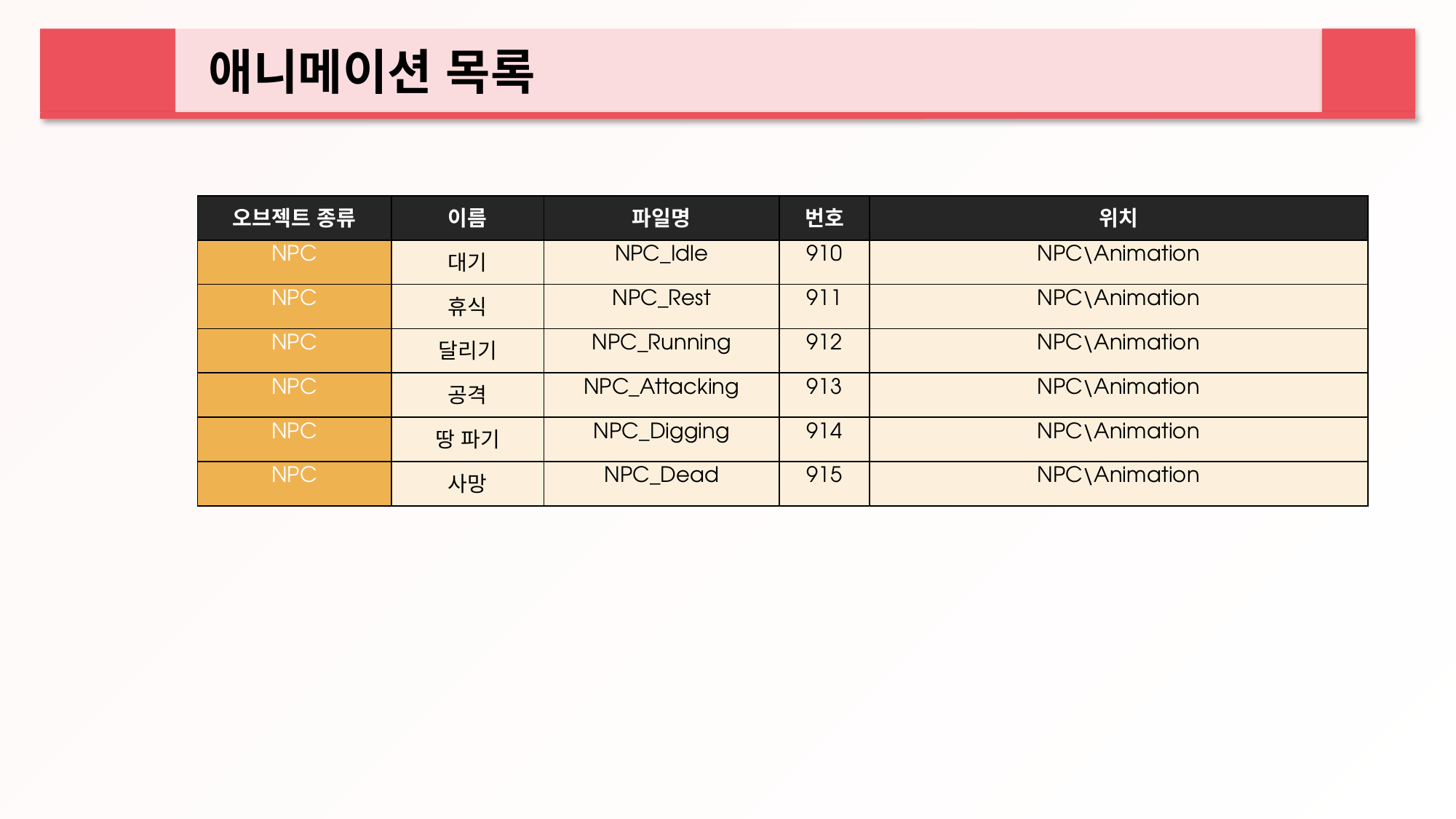

애니메이션 목록

| 오브젝트 종류 | 이름 | 파일명 | 번호 | 위치 |
| --- | --- | --- | --- | --- |
| NPC | 대기 | NPC\_Idle | 910 | NPC\Animation |
| NPC | 휴식 | NPC\_Rest | 911 | NPC\Animation |
| NPC | 달리기 | NPC\_Running | 912 | NPC\Animation |
| NPC | 공격 | NPC\_Attacking | 913 | NPC\Animation |
| NPC | 땅 파기 | NPC\_Digging | 914 | NPC\Animation |
| NPC | 사망 | NPC\_Dead | 915 | NPC\Animation |